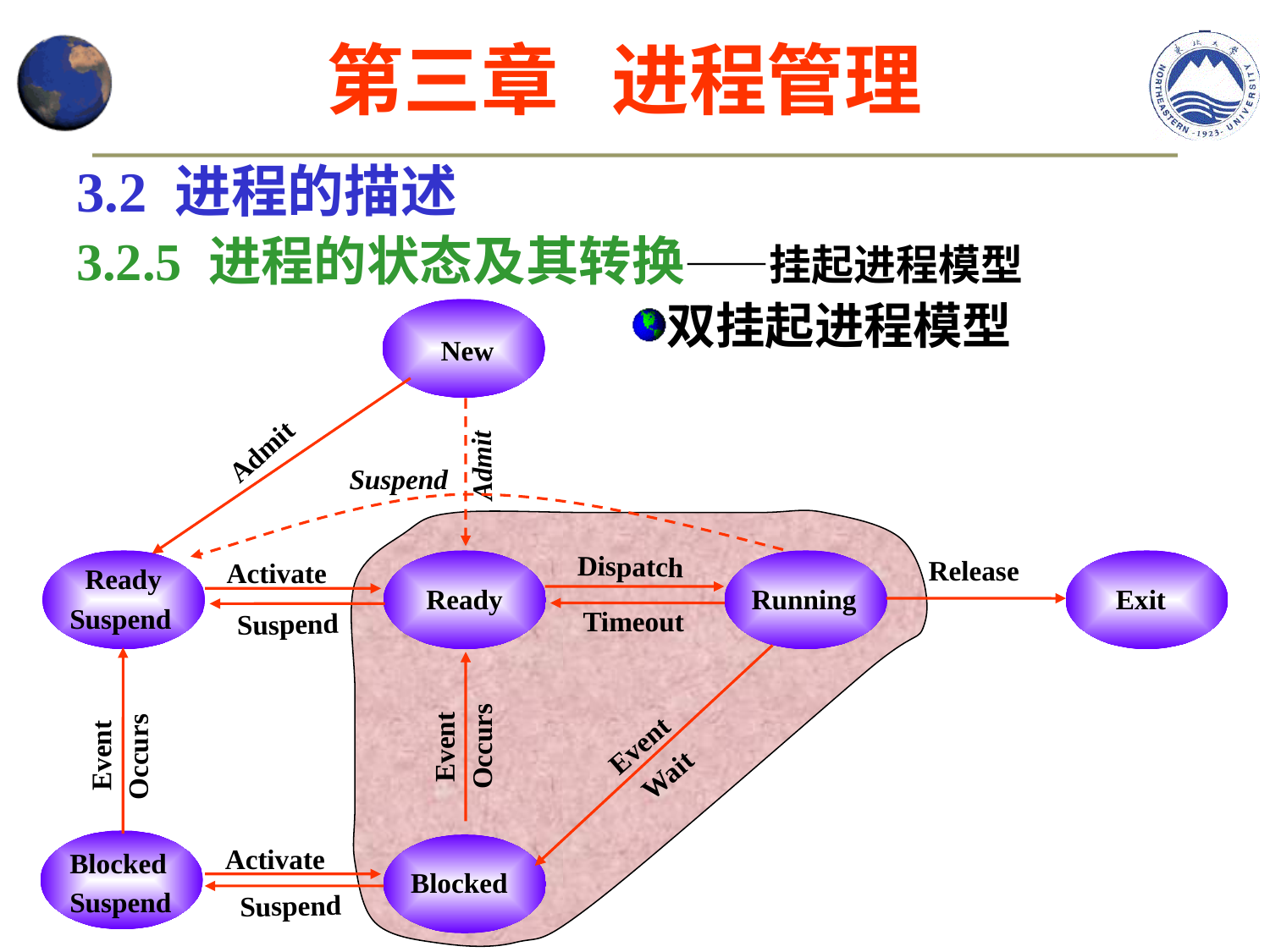

第三章   进程管理
3.2 进程的描述
3.2.5 进程的状态及其转换——挂起进程模型
双挂起进程模型

New

Ready
Ready
Running
Exit
Suspend

Blocked
Blocked
Suspend

Admit

Admit
Suspend

Dispatch

Release

Activate

Timeout

Suspend

Event
Wait

Event
Occurs

Occurs
Event
Activate

Suspend